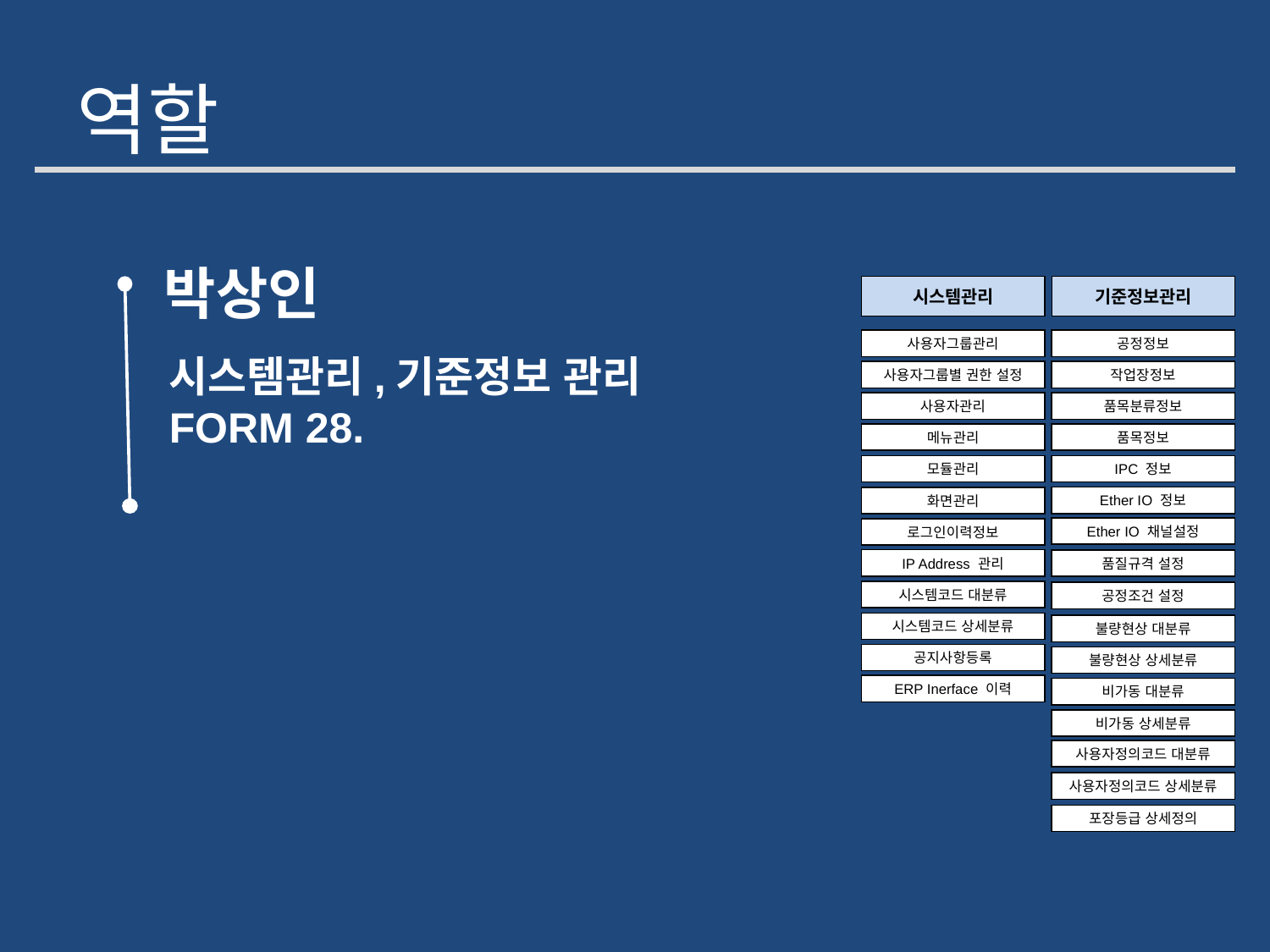

# 역할
박상인

시스템관리
기준정보관리
사용자그룹관리
공정정보
시스템관리,기준정보 관리
FORM 28.
사용자그룹별 권한 설정
작업장정보
사용자관리
품목분류정보
메뉴관리
품목정보
모듈관리
IPC 정보
Ether IO 정보
화면관리

Ether IO 채널설정
로그인이력정보
IP Address 관리
품질규격 설정
시스템코드 대분류
공정조건 설정
시스템코드 상세분류
불량현상 대분류
공지사항등록
불량현상 상세분류
ERP Inerface 이력
비가동 대분류
비가동 상세분류
사용자정의코드 대분류
사용자정의코드 상세분류
포장등급 상세정의